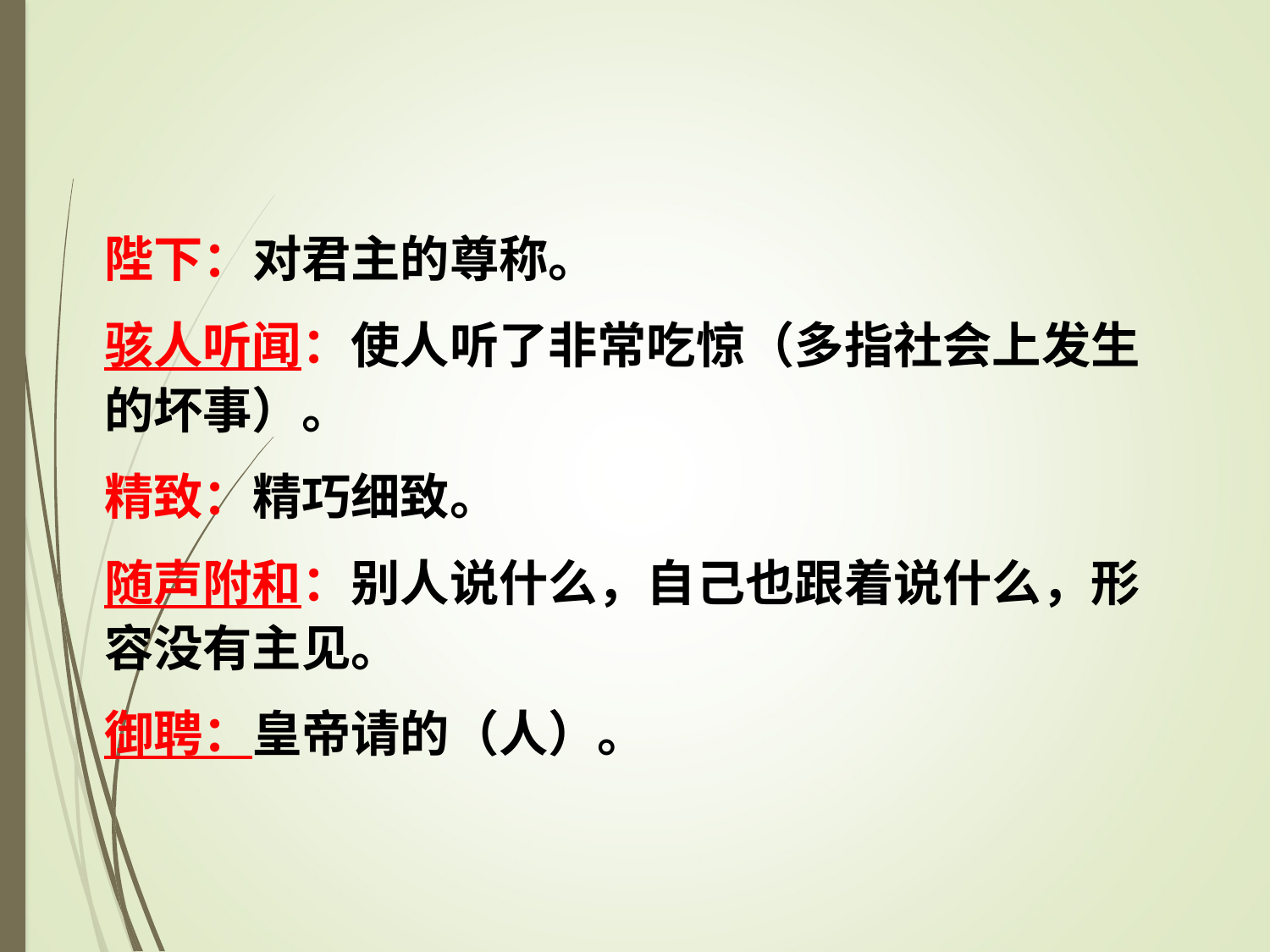

陛下：对君主的尊称。
骇人听闻：使人听了非常吃惊（多指社会上发生的坏事）。
精致：精巧细致。
随声附和：别人说什么，自己也跟着说什么，形容没有主见。
御聘：皇帝请的（人）。